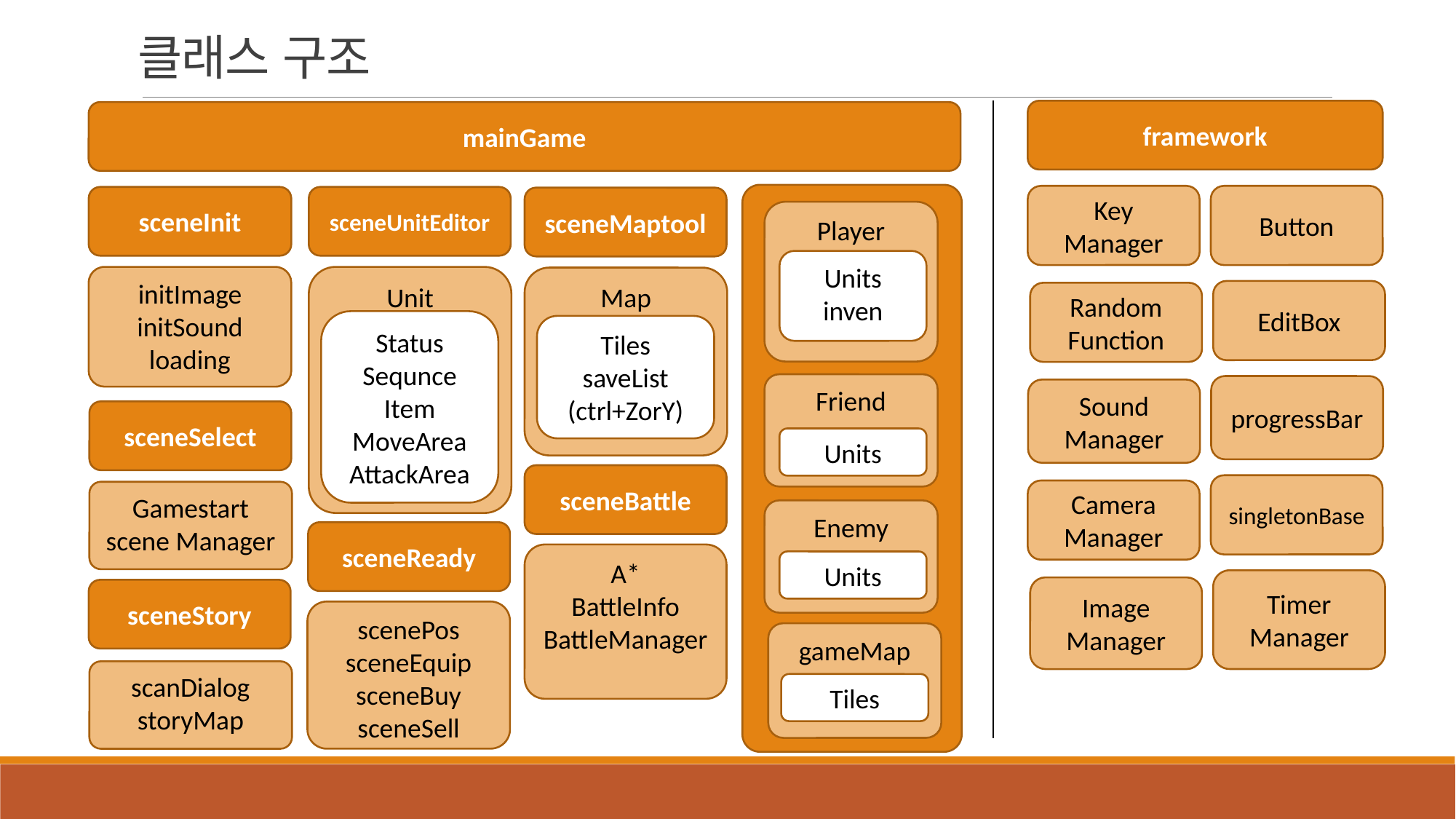

클래스 구조
framework
mainGame

Player
Units
inven
Friend
Units
Enemy
Units
gameMap
Tiles
Key
Manager
Button
sceneInit
sceneUnitEditor
sceneMaptool
initImage
initSound
loading
Unit
Map
EditBox
Random
Function
Status
Sequnce
Item
MoveArea
AttackArea
Tiles
saveList
(ctrl+ZorY)
progressBar
Sound
Manager
sceneSelect
sceneBattle
singletonBase
Camera
Manager
Gamestart
scene Manager
sceneReady
A*
BattleInfo
BattleManager
Timer
Manager
Image
Manager
sceneStory
scenePos
sceneEquip
sceneBuy
sceneSell
scanDialog
storyMap